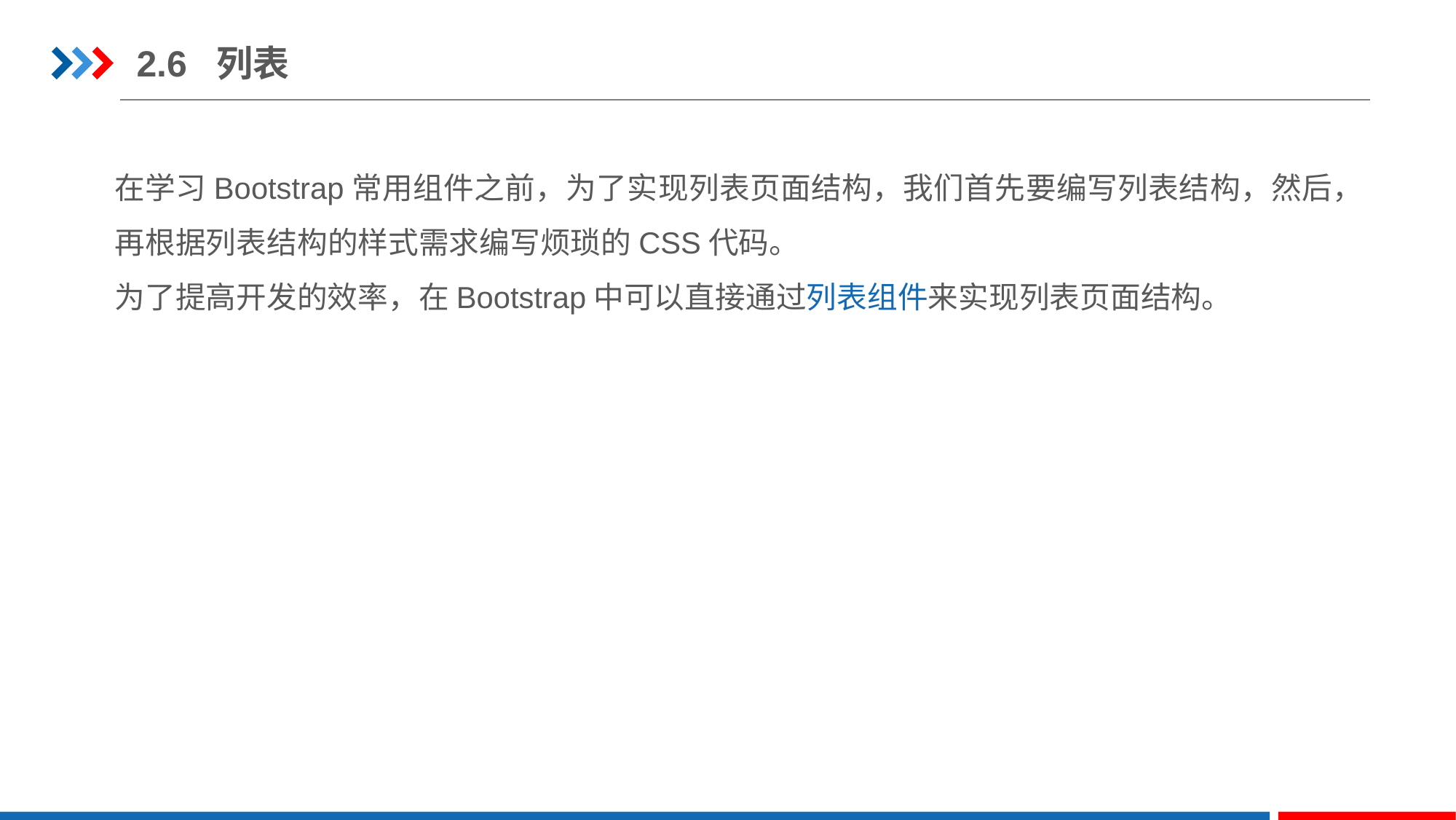

2.6  列表
在学习Bootstrap常用组件之前，为了实现列表页面结构，我们首先要编写列表结构，然后，再根据列表结构的样式需求编写烦琐的CSS代码。
为了提高开发的效率，在Bootstrap中可以直接通过列表组件来实现列表页面结构。